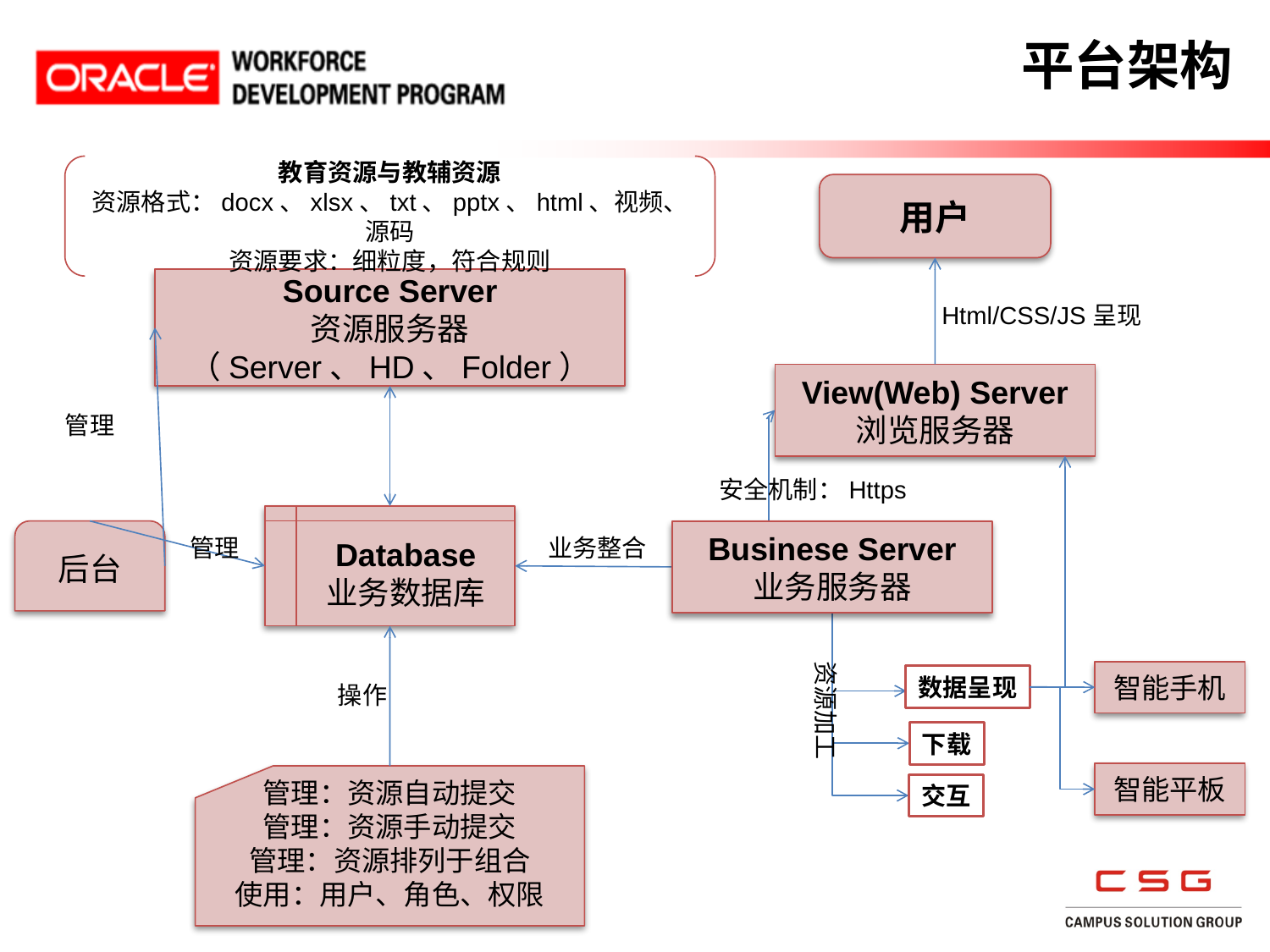

# 平台架构
教育资源与教辅资源
资源格式：docx、xlsx、txt、pptx、html、视频、源码
资源要求：细粒度，符合规则
用户
Source Server
资源服务器
（Server、HD、Folder）
Html/CSS/JS呈现
View(Web) Server
浏览服务器
管理
安全机制：Https
Database
业务数据库
后台
Businese Server
业务服务器
管理
业务整合
资源加工
智能手机
数据呈现
操作
下载
智能平板
管理：资源自动提交
管理：资源手动提交
管理：资源排列于组合
使用：用户、角色、权限

交互